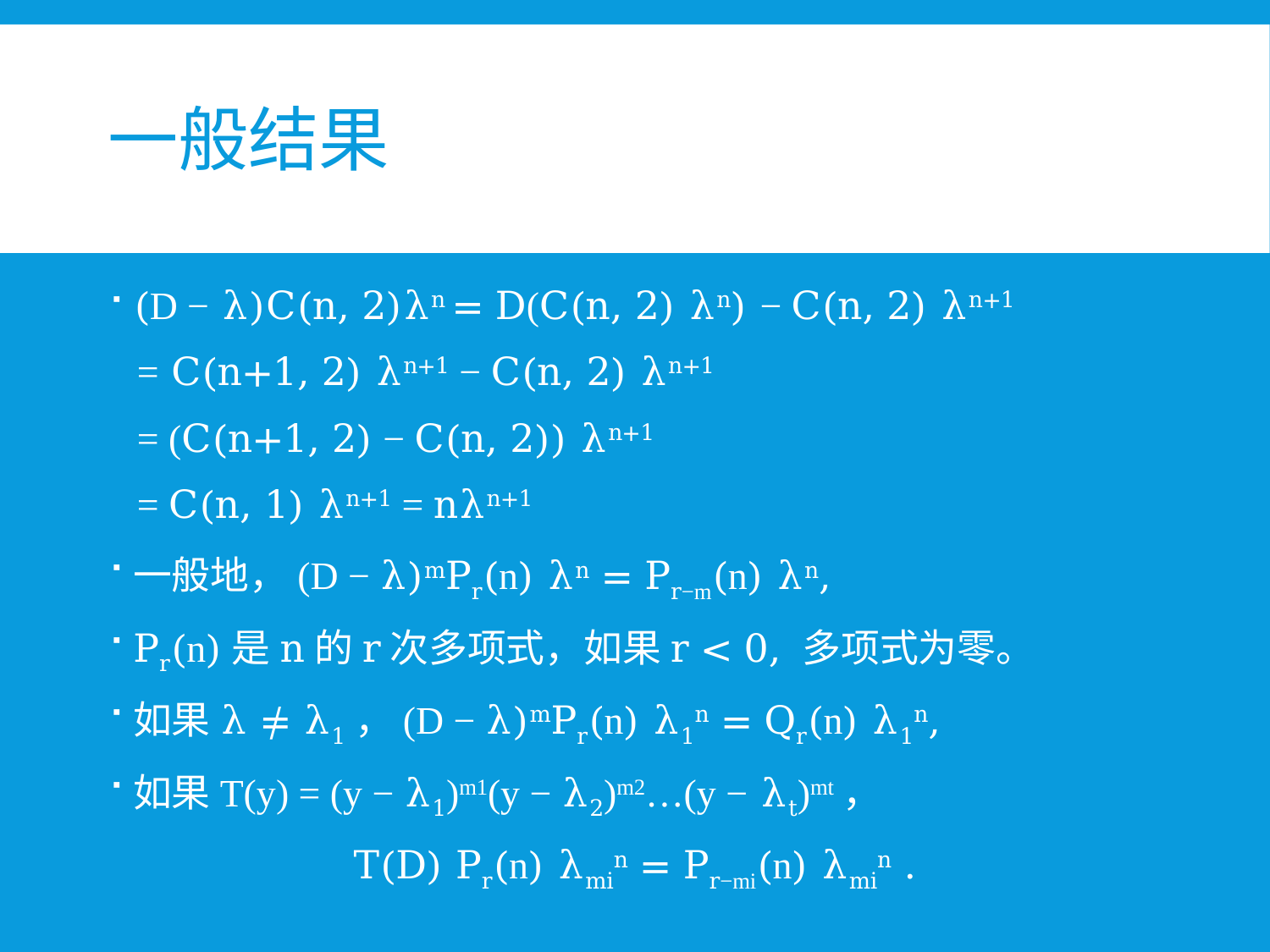

# 一般结果
(D − λ)C(n, 2)λn = D(C(n, 2) λn) − C(n, 2) λn+1
   = C(n+1, 2) λn+1 − C(n, 2) λn+1
   = (C(n+1, 2) − C(n, 2)) λn+1
   = C(n, 1) λn+1 = nλn+1
一般地，(D − λ)mPr(n) λn = Pr−m(n) λn,
Pr(n)是n的r次多项式，如果r < 0, 多项式为零。
如果λ ≠ λ1，(D − λ)mPr(n) λ1n = Qr(n) λ1n,
如果T(y) = (y − λ1)m1(y − λ2)m2…(y − λt)mt，
T(D) Pr(n) λmin = Pr−mi(n) λmin .